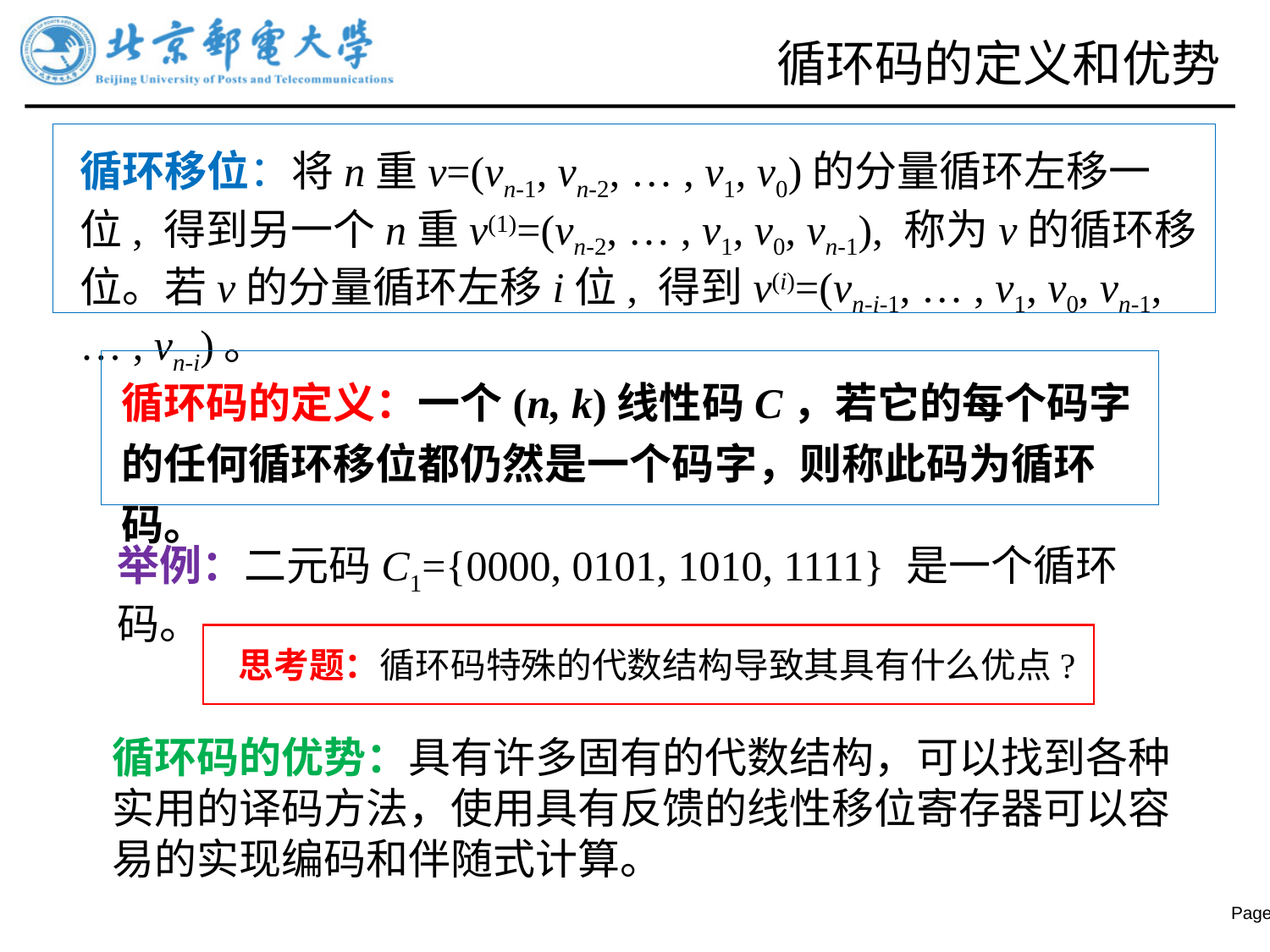

# 循环码的定义和优势

循环移位：将n重v=(vn-1, vn-2, … , v1, v0)的分量循环左移一位, 得到另一个n重v(1)=(vn-2, … , v1, v0, vn-1), 称为v的循环移位。若v的分量循环左移i位, 得到v(i)=(vn-i-1, … , v1, v0, vn-1, … , vn-i)。

循环码的定义：一个(n, k)线性码C，若它的每个码字的任何循环移位都仍然是一个码字，则称此码为循环码。
举例：二元码C1={0000, 0101, 1010, 1111} 是一个循环码。

思考题：循环码特殊的代数结构导致其具有什么优点?
循环码的优势：具有许多固有的代数结构，可以找到各种实用的译码方法，使用具有反馈的线性移位寄存器可以容易的实现编码和伴随式计算。